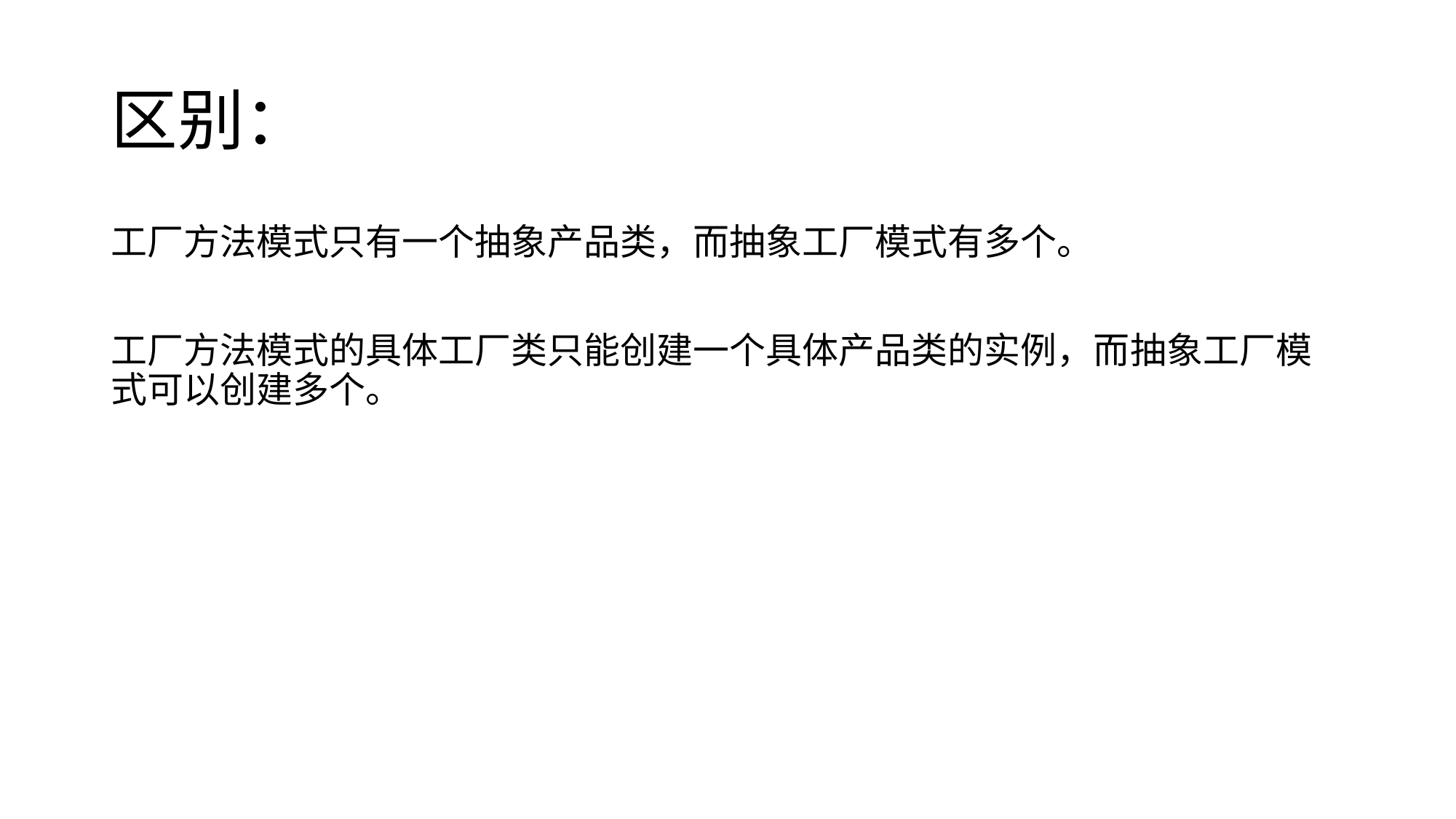

# 区别：
工厂方法模式只有一个抽象产品类，而抽象工厂模式有多个。

工厂方法模式的具体工厂类只能创建一个具体产品类的实例，而抽象工厂模式可以创建多个。